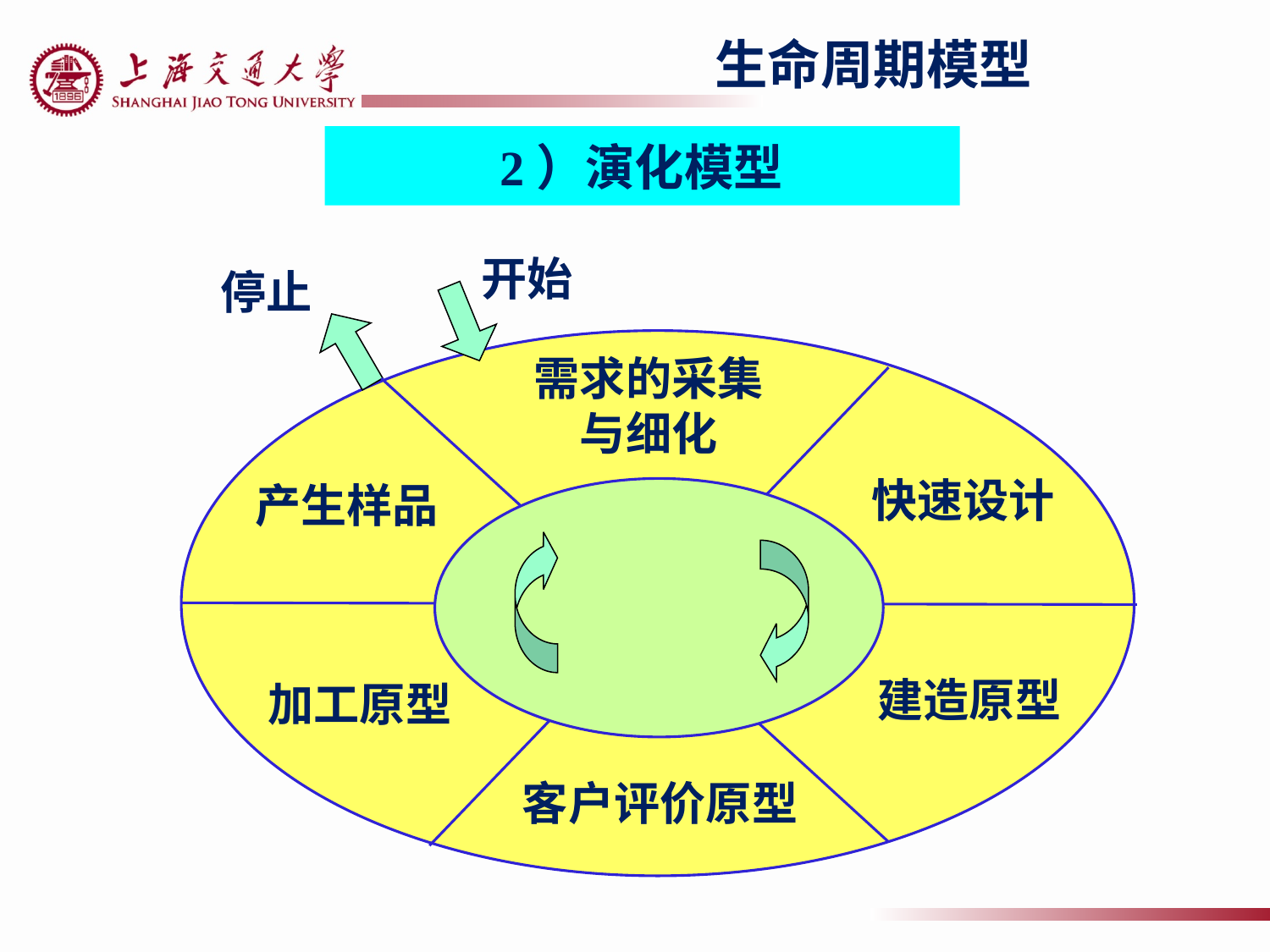

生命周期模型
2）演化模型
开始
停止

需求的采集
与细化

快速设计
产生样品

建造原型
加工原型
客户评价原型